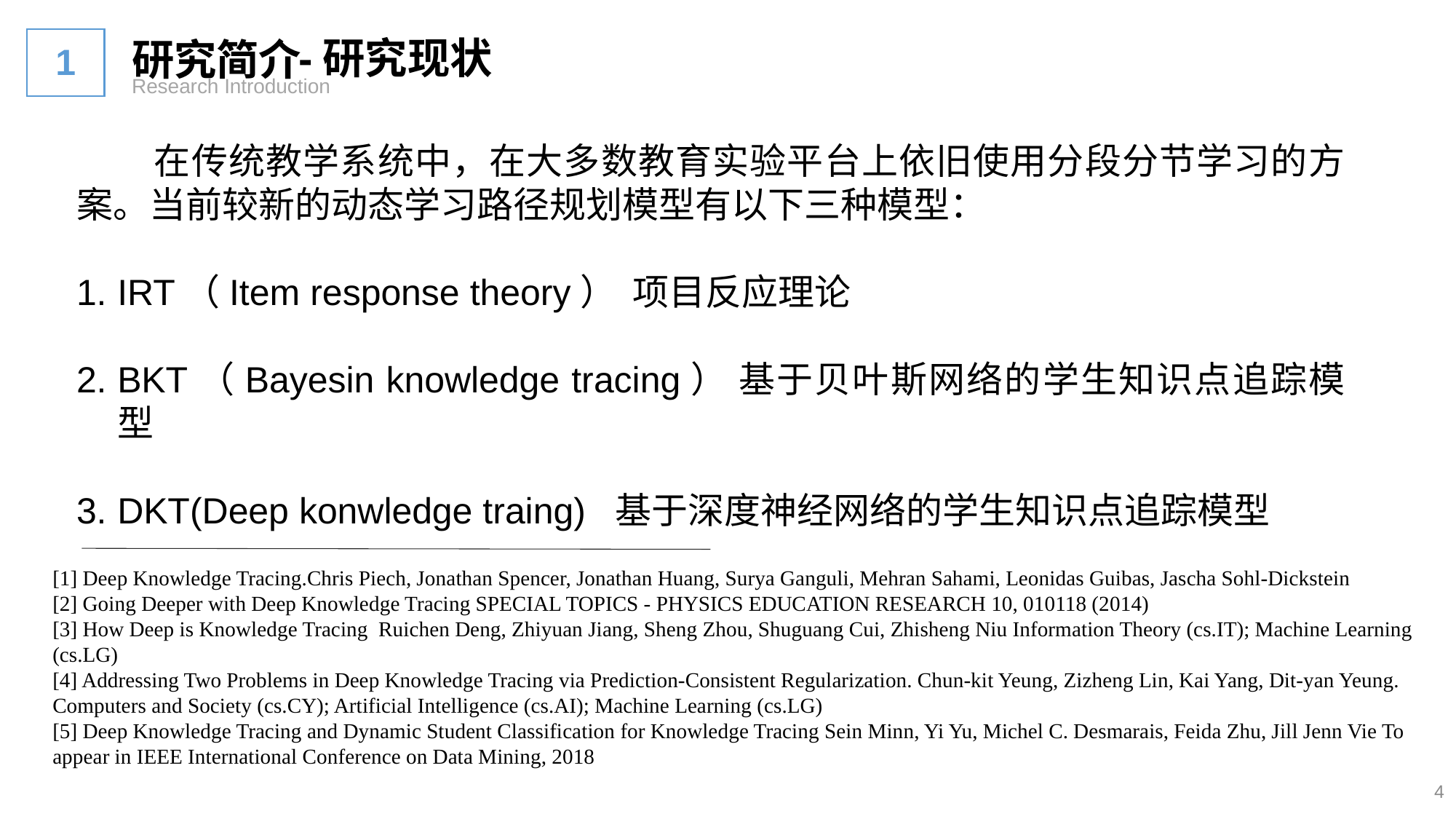

# -研究现状
研究简介
Research Introduction

1
    在传统教学系统中，在大多数教育实验平台上依旧使用分段分节学习的方案。当前较新的动态学习路径规划模型有以下三种模型：

IRT（Item response theory）  项目反应理论

BKT（Bayesin knowledge tracing） 基于贝叶斯网络的学生知识点追踪模型

DKT(Deep konwledge traing)  基于深度神经网络的学生知识点追踪模型
[1] Deep Knowledge Tracing.Chris Piech, Jonathan Spencer, Jonathan Huang, Surya Ganguli, Mehran Sahami, Leonidas Guibas, Jascha Sohl-Dickstein
[2] Going Deeper with Deep Knowledge Tracing SPECIAL TOPICS - PHYSICS EDUCATION RESEARCH 10, 010118 (2014)
[3] How Deep is Knowledge Tracing  Ruichen Deng, Zhiyuan Jiang, Sheng Zhou, Shuguang Cui, Zhisheng Niu Information Theory (cs.IT); Machine Learning (cs.LG)
[4] Addressing Two Problems in Deep Knowledge Tracing via Prediction-Consistent Regularization. Chun-kit Yeung, Zizheng Lin, Kai Yang, Dit-yan Yeung. Computers and Society (cs.CY); Artificial Intelligence (cs.AI); Machine Learning (cs.LG)
[5] Deep Knowledge Tracing and Dynamic Student Classification for Knowledge Tracing Sein Minn, Yi Yu, Michel C. Desmarais, Feida Zhu, Jill Jenn Vie To appear in IEEE International Conference on Data Mining, 2018
4